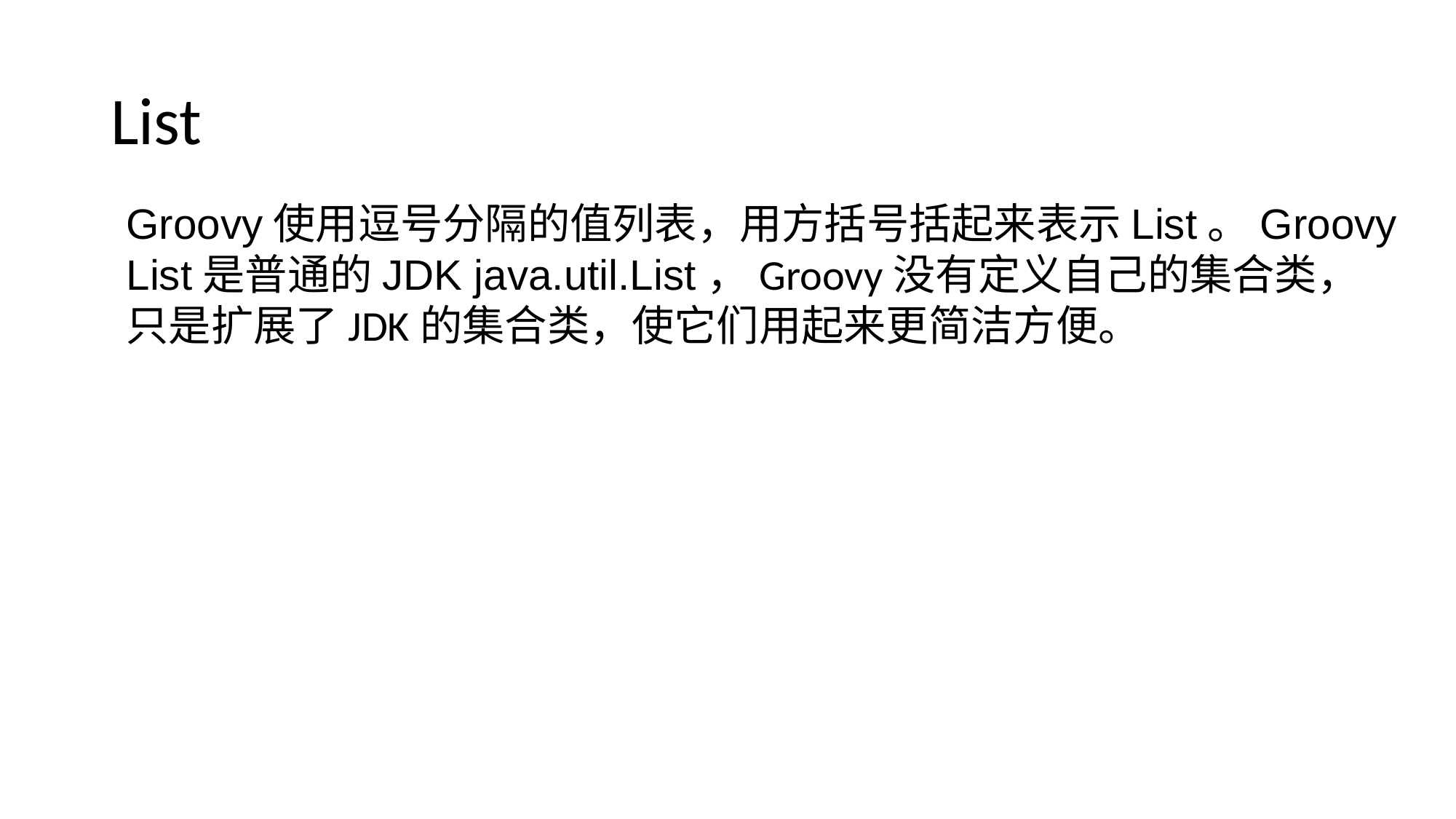

# List
Groovy使用逗号分隔的值列表，用方括号括起来表示List。Groovy List是普通的JDK java.util.List，Groovy没有定义自己的集合类，只是扩展了JDK的集合类，使它们用起来更简洁方便。